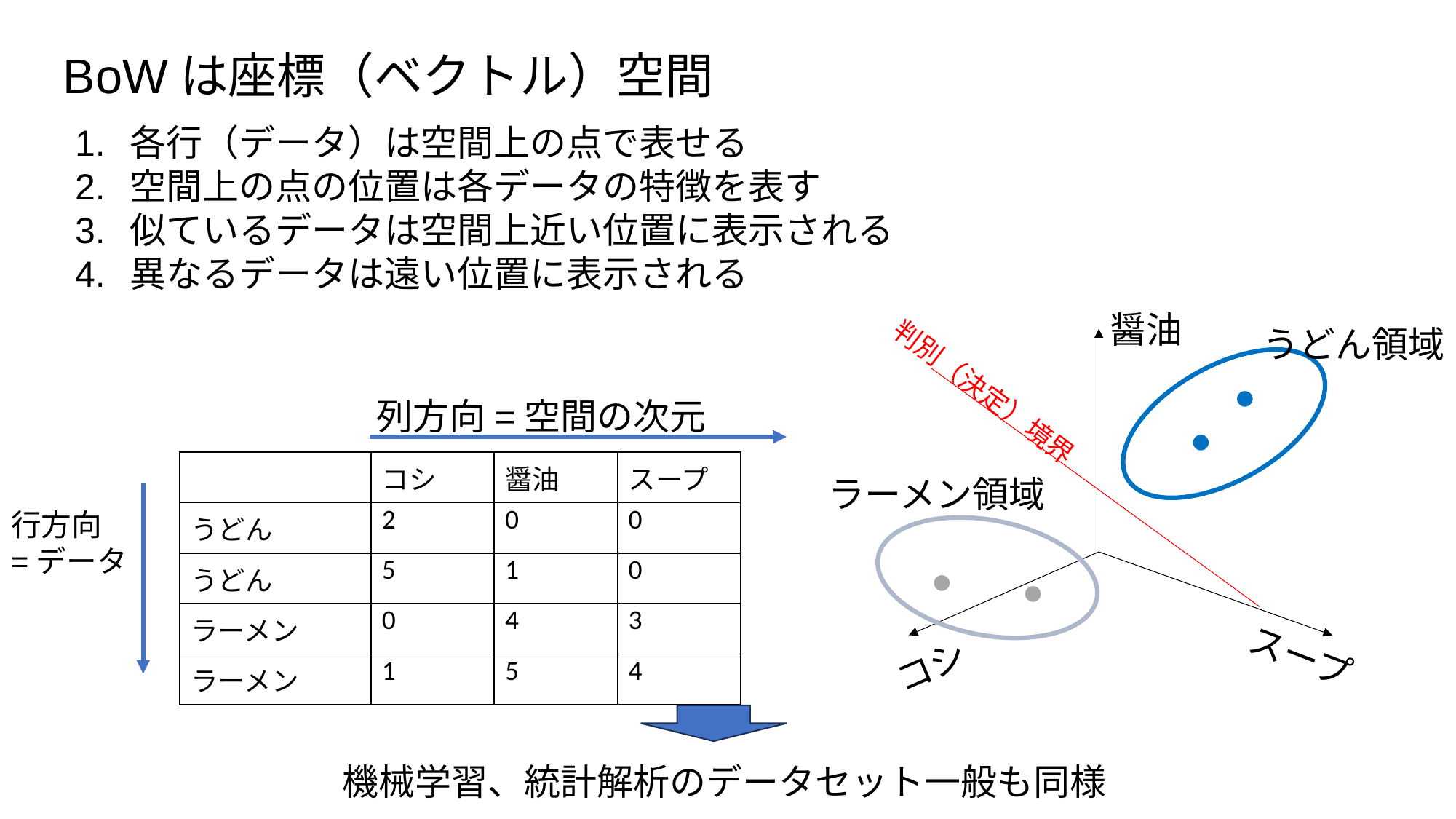

BoWは座標（ベクトル）空間
各行（データ）は空間上の点で表せる
空間上の点の位置は各データの特徴を表す
似ているデータは空間上近い位置に表示される
異なるデータは遠い位置に表示される
醤油
うどん領域

●
判別（決定）境界
列方向=空間の次元
●
|  | コシ | 醤油 | スープ |
| --- | --- | --- | --- |
| うどん | 2 | 0 | 0 |
| うどん | 5 | 1 | 0 |
| ラーメン | 0 | 4 | 3 |
| ラーメン | 1 | 5 | 4 |
ラーメン領域
行方向
=データ

●
●
スープ
コシ

機械学習、統計解析のデータセット一般も同様